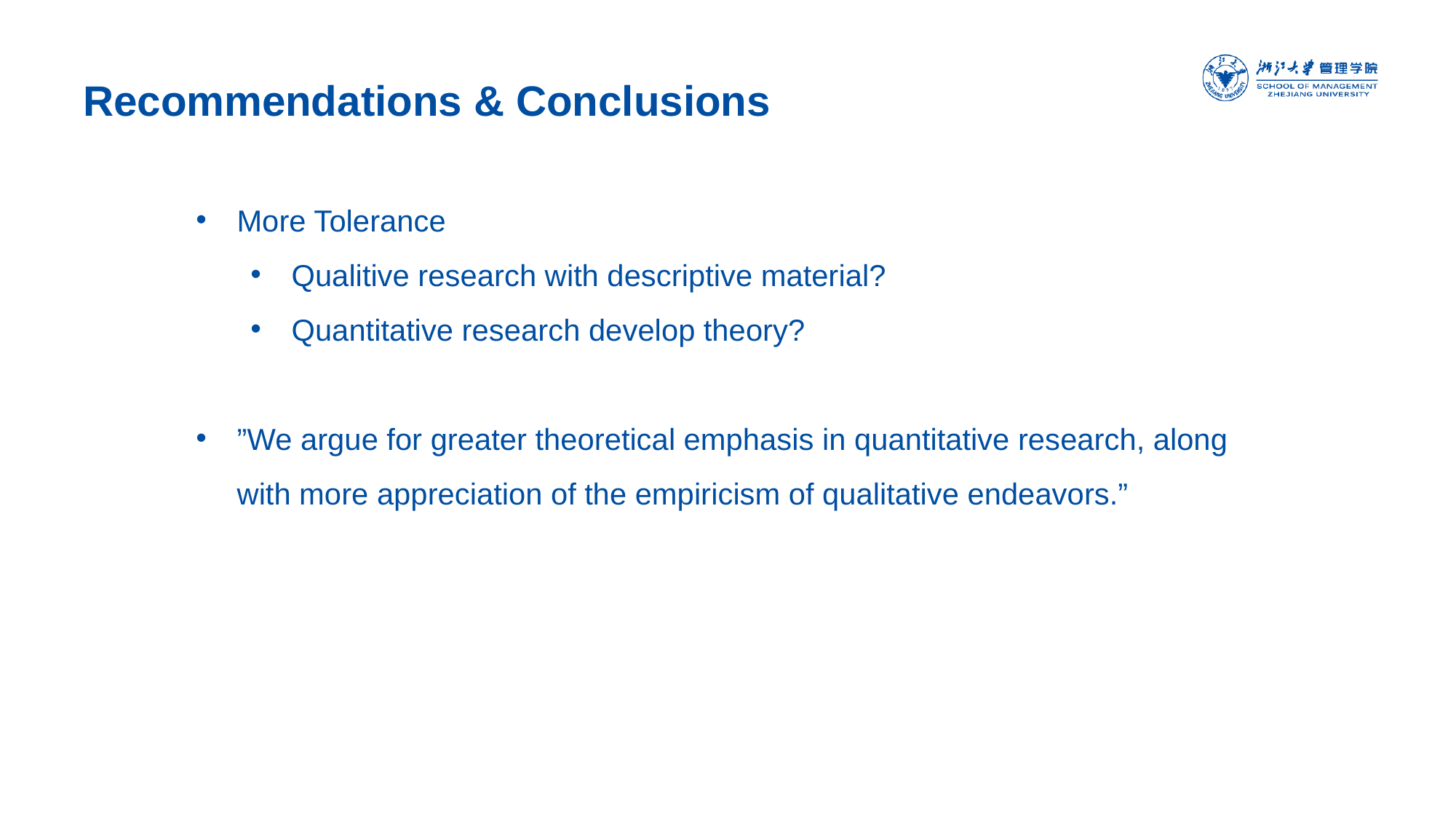

Recommendations & Conclusions
自由版式
内容
More Tolerance
Qualitive research with descriptive material?
Quantitative research develop theory?

”We argue for greater theoretical emphasis in quantitative research, along with more appreciation of the empiricism of qualitative endeavors.”